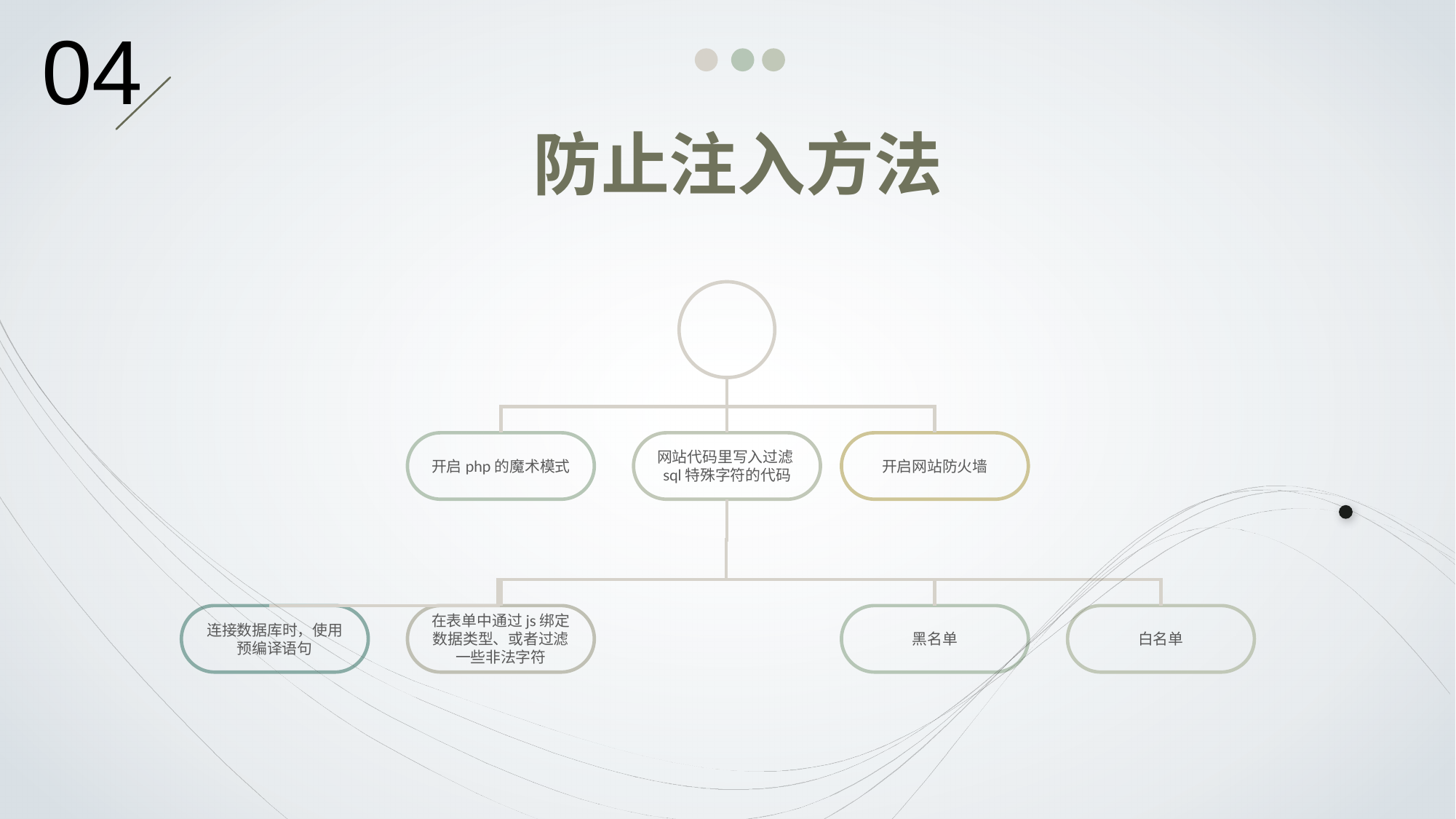

04

# 防止注入方法

开启php的魔术模式
网站代码里写入过滤sql特殊字符的代码
开启网站防火墙
连接数据库时，使用预编译语句
在表单中通过js绑定数据类型、或者过滤一些非法字符
黑名单
白名单